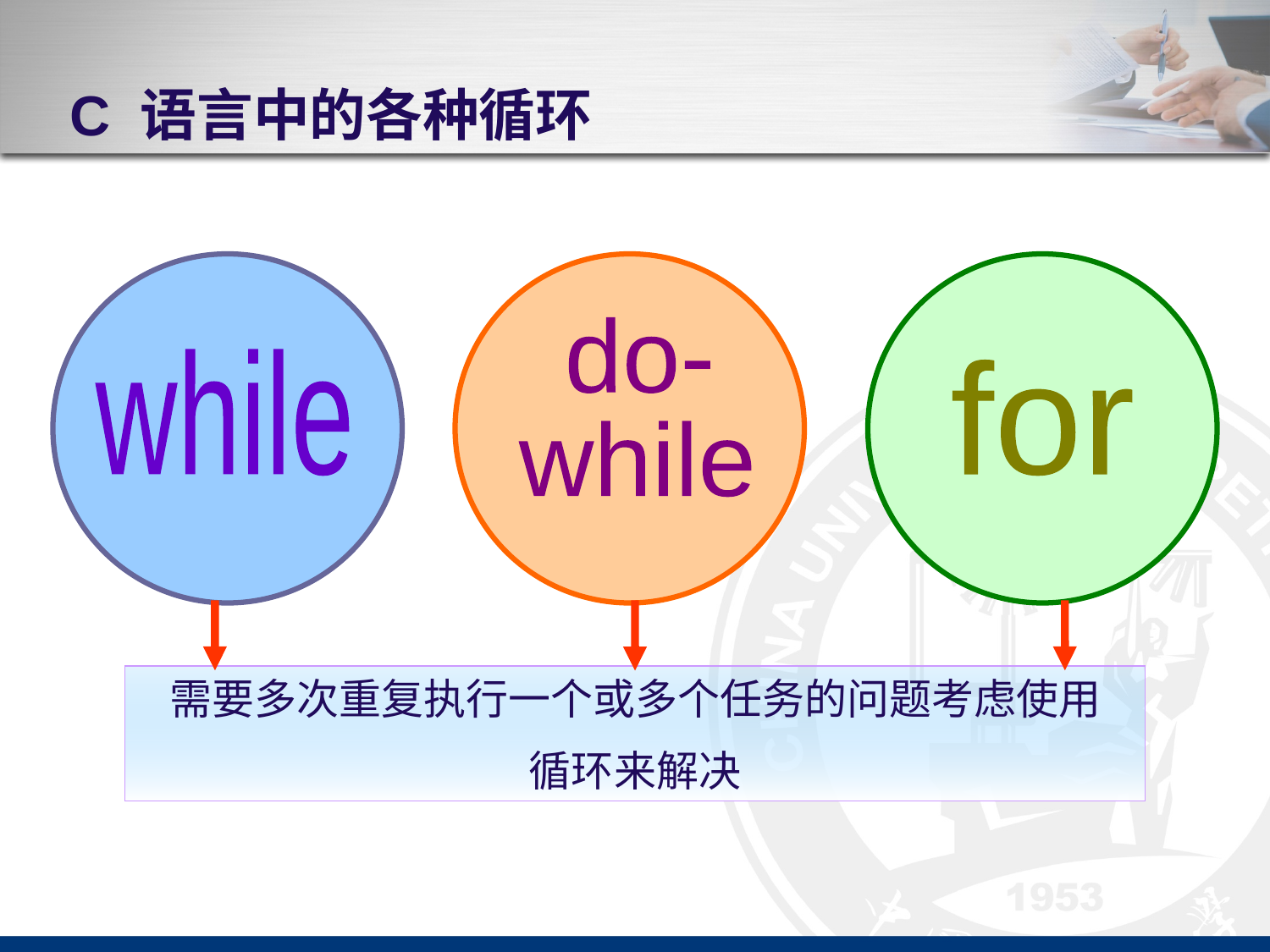

# C 语言中的各种循环

do-
while
while
for

需要多次重复执行一个或多个任务的问题考虑使用
循环来解决